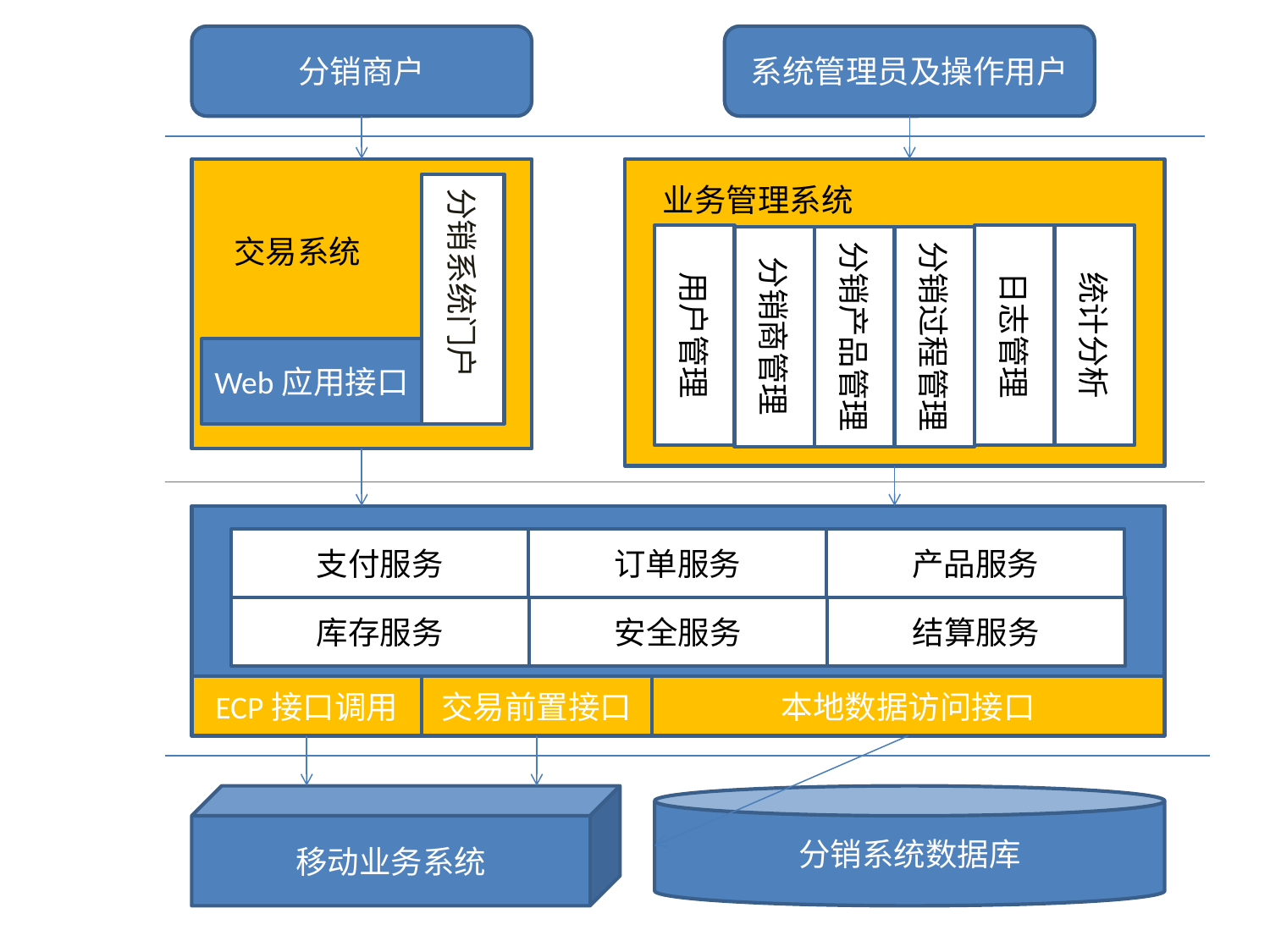

分销商户
系统管理员及操作用户

业务管理系统
分销系统门户门
交易系统
用户管理
日志管理
统计分析
分销商管理
分销产品管理
分销过程管理
Web应用接口

产品服务
支付服务
订单服务
结算服务
库存服务
安全服务
ECP接口调用
交易前置接口
本地数据访问接口
移动业务系统
分销系统数据库